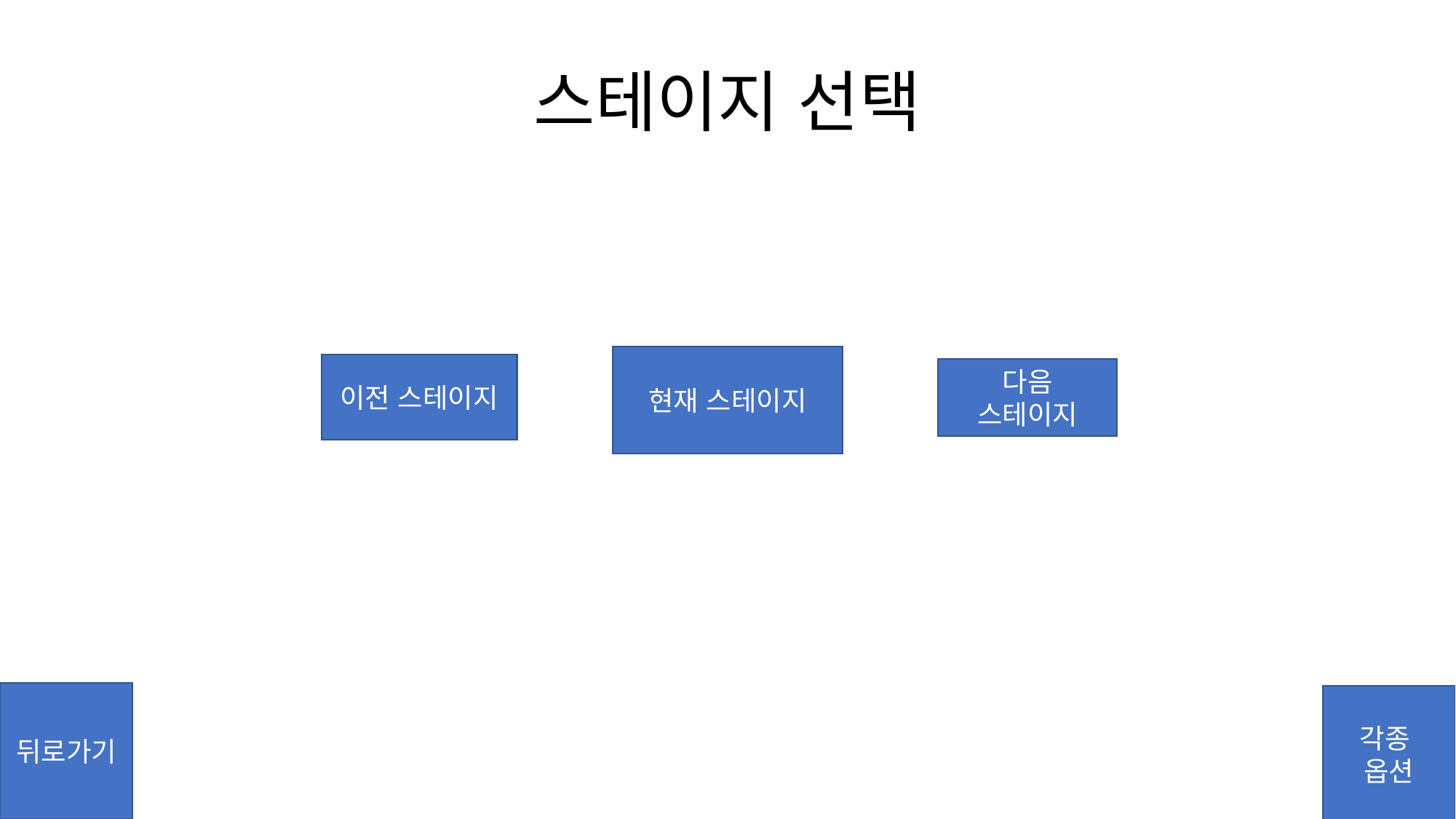

# 스테이지 선택
현재 스테이지
이전 스테이지
다음 스테이지
뒤로가기
각종
옵션
S-2